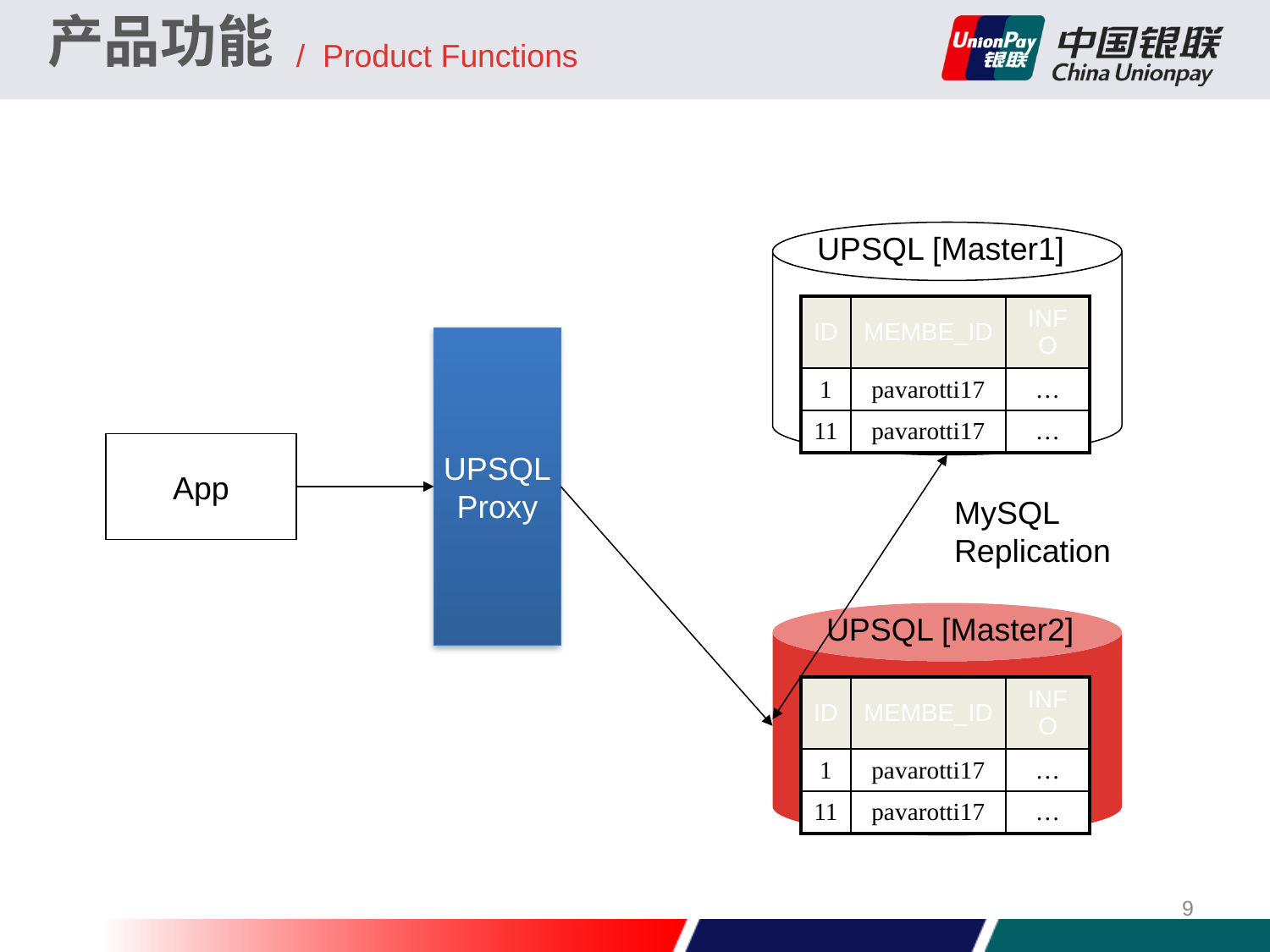

产品功能
/  Product Functions
UPSQL [Master1]

| ID | MEMBE\_ID | INFO |
| --- | --- | --- |
| 1 | pavarotti17 | … |
| 11 | pavarotti17 | … |
UPSQL
Proxy
App
MySQL
Replication
UPSQL [Master2]

| ID | MEMBE\_ID | INFO |
| --- | --- | --- |
| 1 | pavarotti17 | … |
| 11 | pavarotti17 | … |
9